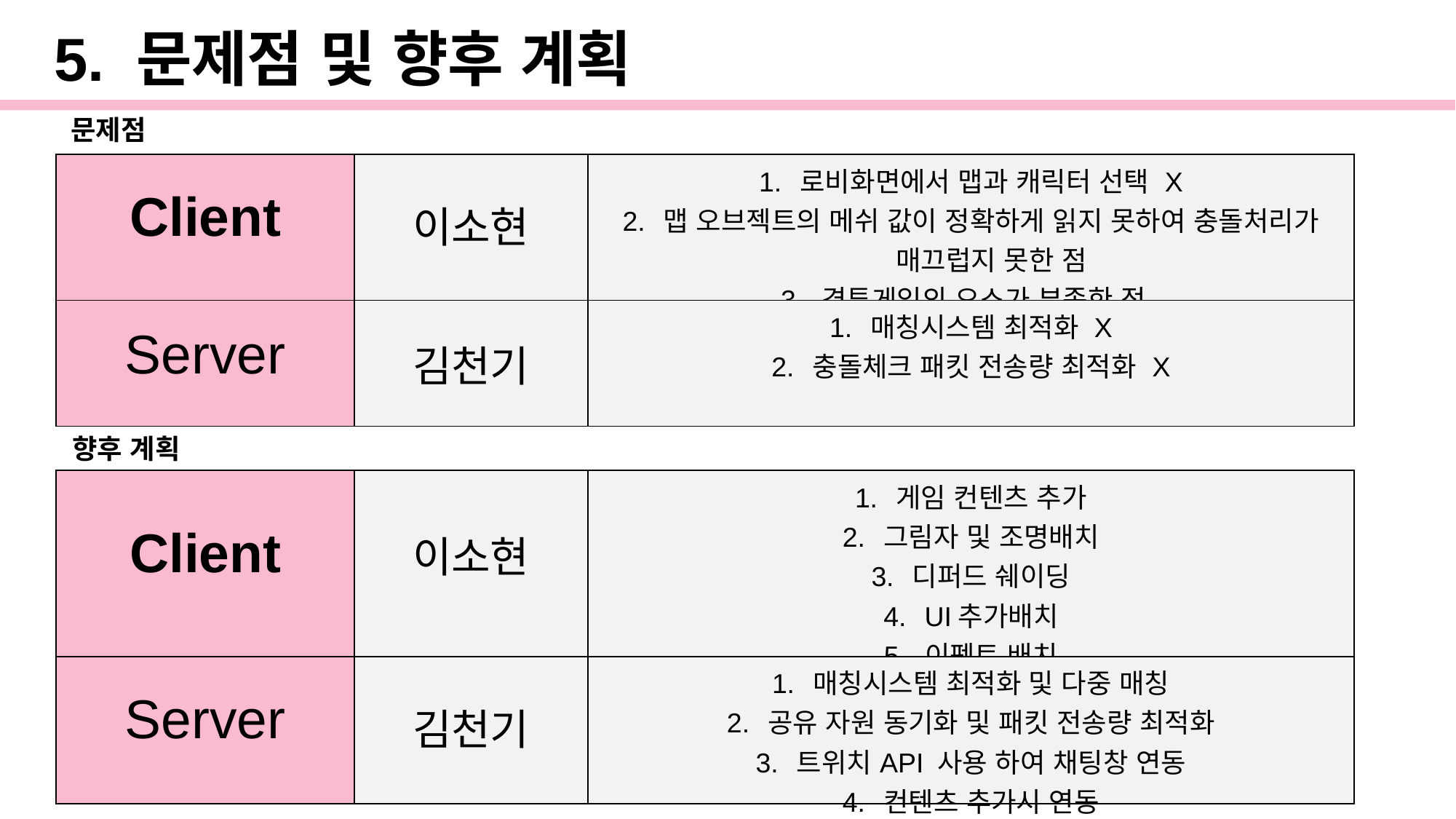

5. 문제점 및 향후 계획

문제점
| Client | 이소현 | 로비화면에서 맵과 캐릭터 선택 X 맵 오브젝트의 메쉬 값이 정확하게 읽지 못하여 충돌처리가 매끄럽지 못한 점 격투게임의 요소가 부족한 점 |
| --- | --- | --- |
| Server | 김천기 | 매칭시스템 최적화 X 충돌체크 패킷 전송량 최적화 X |
향후 계획
| Client | 이소현 | 게임 컨텐츠 추가 그림자 및 조명배치 디퍼드 쉐이딩 UI추가배치 이펙트 배치 |
| --- | --- | --- |
| Server | 김천기 | 매칭시스템 최적화 및 다중 매칭 공유 자원 동기화 및 패킷 전송량 최적화 트위치API 사용 하여 채팅창 연동 컨텐츠 추가시 연동 |